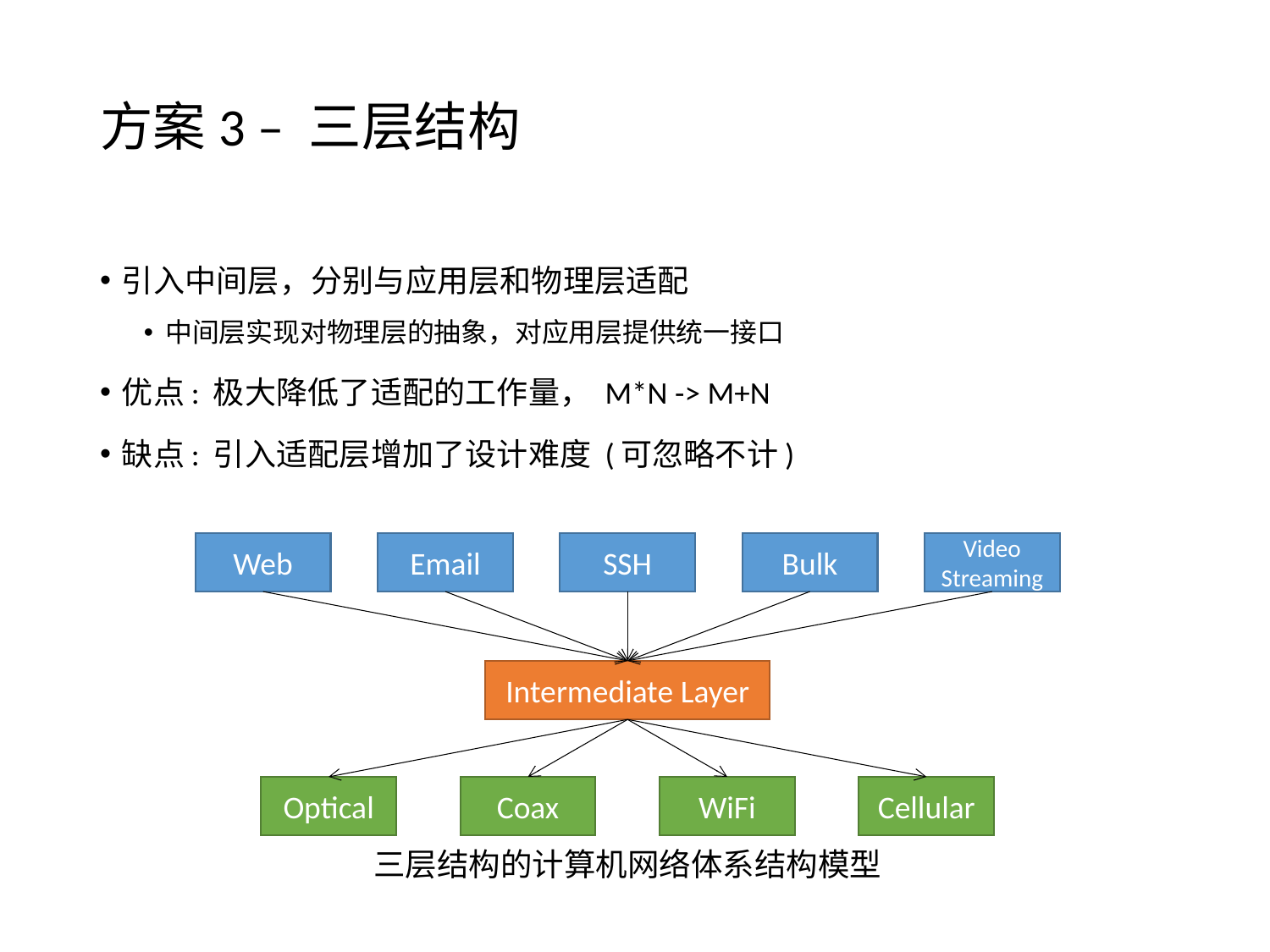

# 方案3 – 三层结构
引入中间层，分别与应用层和物理层适配
中间层实现对物理层的抽象，对应用层提供统一接口
优点: 极大降低了适配的工作量， M*N -> M+N
缺点: 引入适配层增加了设计难度 (可忽略不计)
Web
Email
SSH
Bulk
Video Streaming
Intermediate Layer
Optical
Coax
WiFi
Cellular
三层结构的计算机网络体系结构模型

10